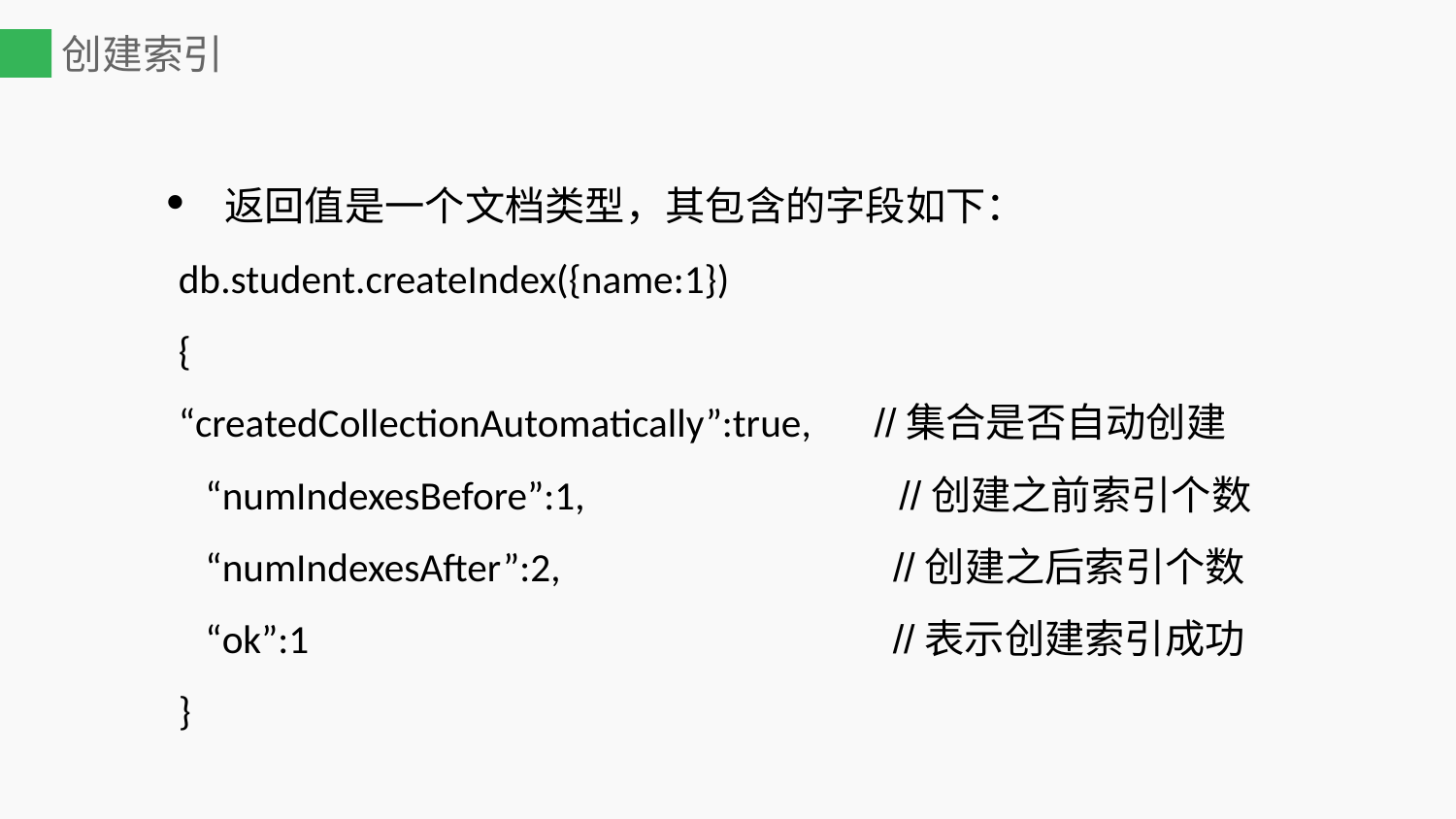

# 创建索引
返回值是一个文档类型，其包含的字段如下：
db.student.createIndex({name:1})
{
	“createdCollectionAutomatically”:true,       //集合是否自动创建
   “numIndexesBefore”:1,                                   //创建之前索引个数
   “numIndexesAfter”:2,                                     //创建之后索引个数
   “ok”:1                                                                 //表示创建索引成功
}